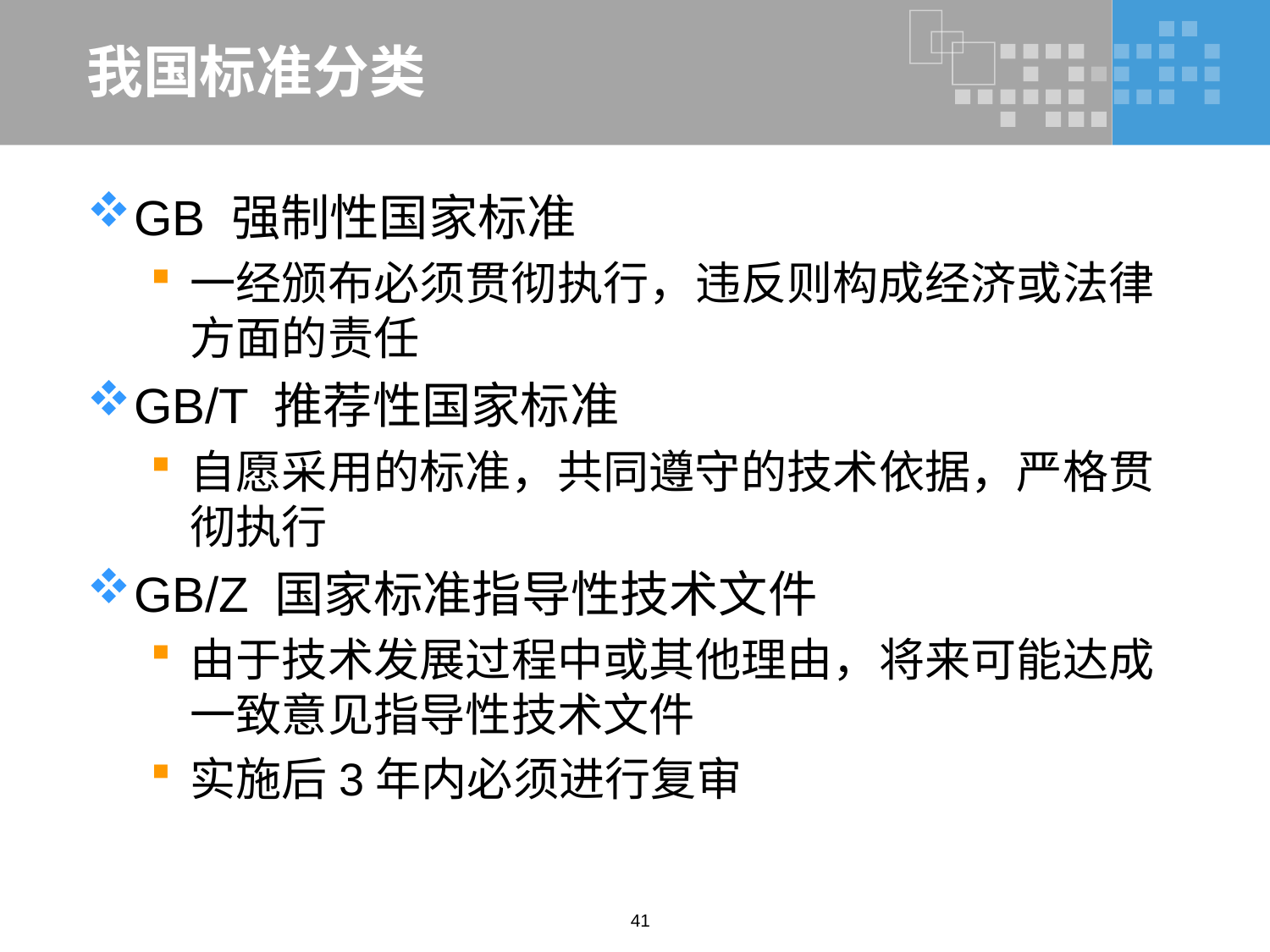

# 我国标准分类
GB 强制性国家标准
一经颁布必须贯彻执行，违反则构成经济或法律方面的责任
GB/T 推荐性国家标准
自愿采用的标准，共同遵守的技术依据，严格贯彻执行
GB/Z 国家标准指导性技术文件
由于技术发展过程中或其他理由，将来可能达成一致意见指导性技术文件
实施后3年内必须进行复审
41